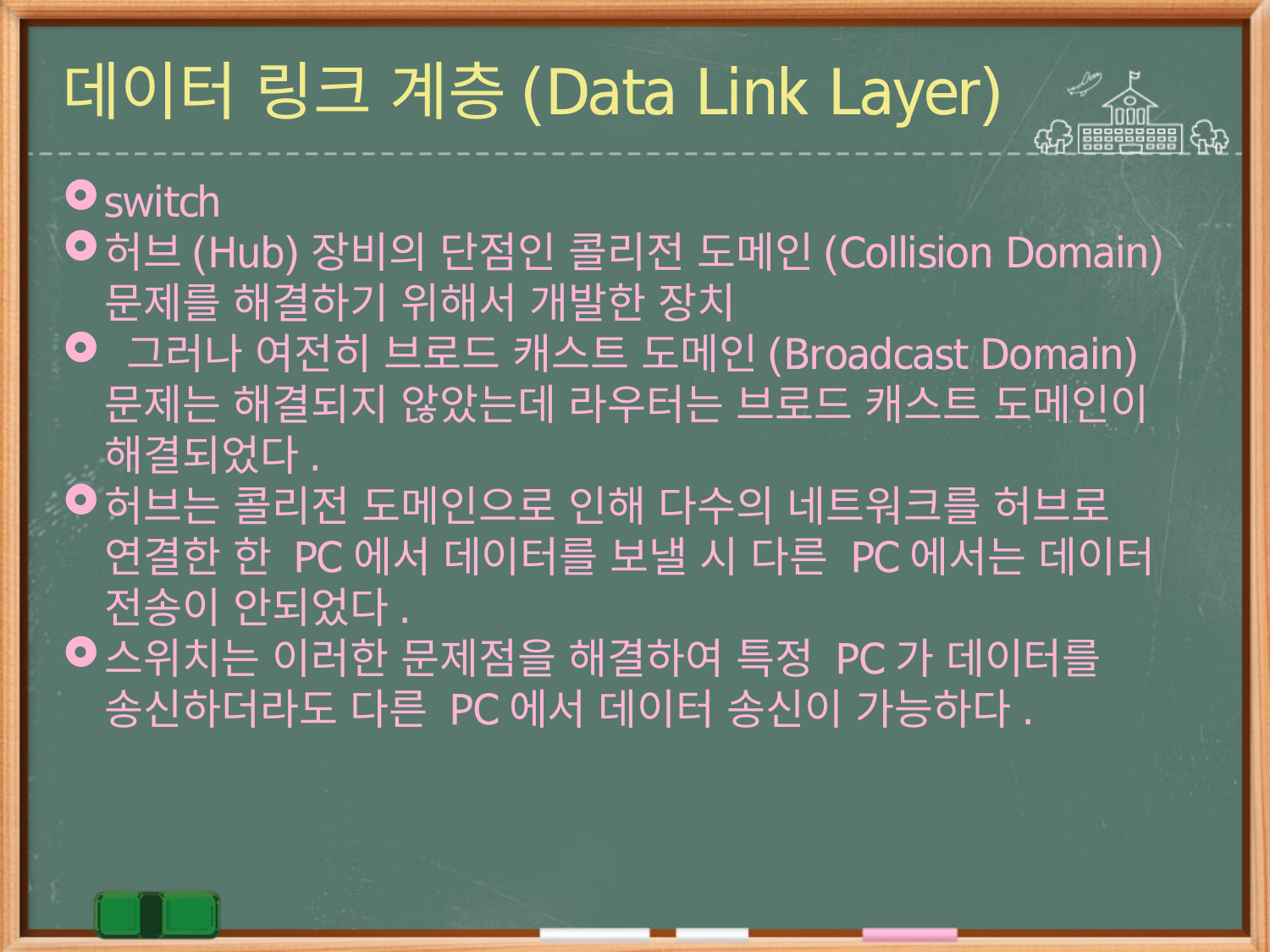

# 데이터 링크 계층(Data Link Layer)
switch
허브(Hub)장비의 단점인 콜리전 도메인(Collision Domain)문제를 해결하기 위해서 개발한 장치
 그러나 여전히 브로드 캐스트 도메인(Broadcast Domain)문제는 해결되지 않았는데 라우터는 브로드 캐스트 도메인이 해결되었다.
허브는 콜리전 도메인으로 인해 다수의 네트워크를 허브로 연결한 한 PC에서 데이터를 보낼 시 다른 PC에서는 데이터 전송이 안되었다.
스위치는 이러한 문제점을 해결하여 특정 PC가 데이터를 송신하더라도 다른 PC에서 데이터 송신이 가능하다.